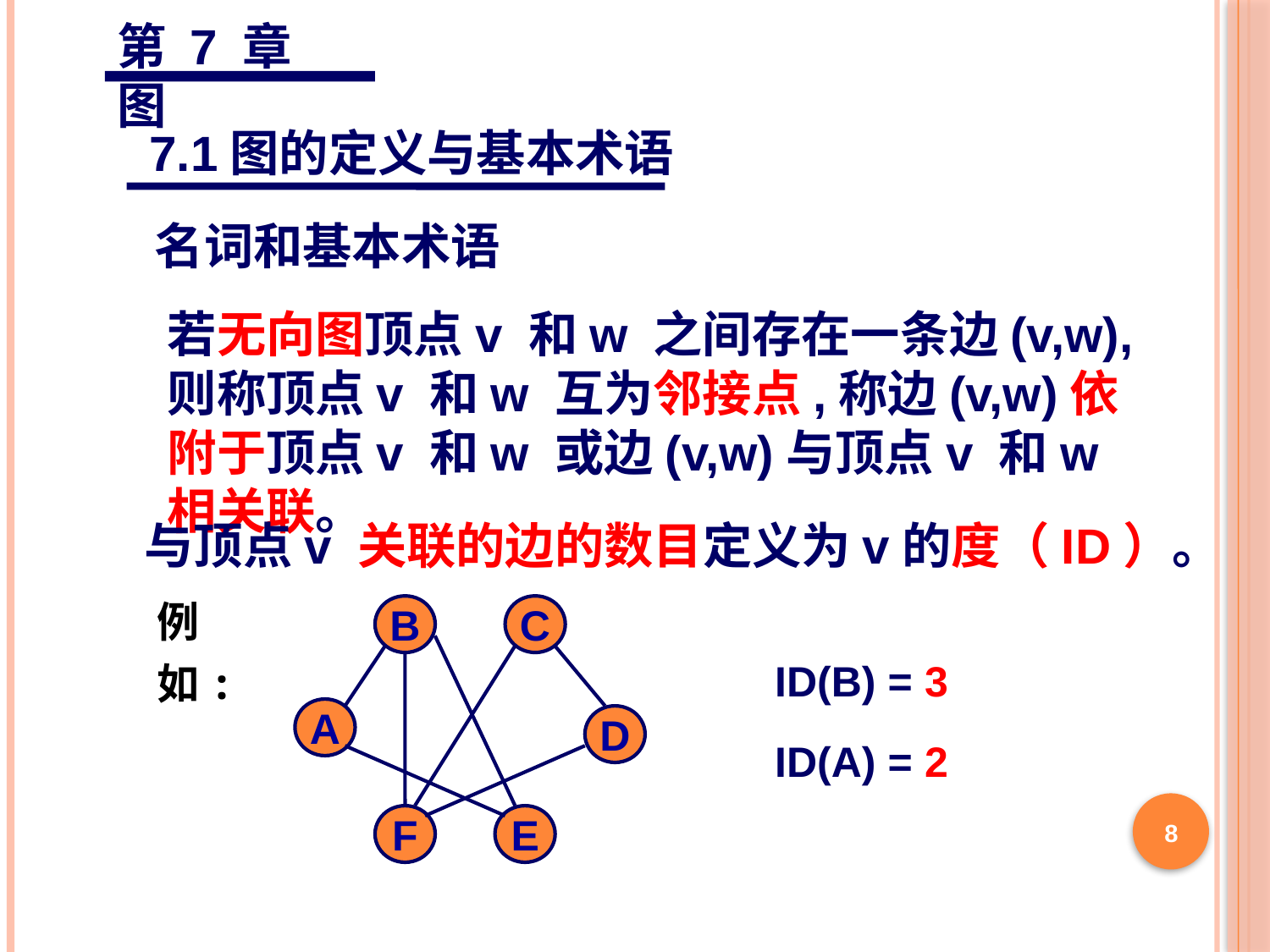

第 7 章  图

7.1图的定义与基本术语

名词和基本术语
若无向图顶点v 和w 之间存在一条边(v,w),则称顶点v 和w 互为邻接点,称边(v,w)依附于顶点v 和w 或边(v,w)与顶点v 和w相关联。
与顶点v 关联的边的数目定义为v的度（ID）。
例如:
B
C

A
D

F
E
ID(B) = 3
ID(A) = 2
8